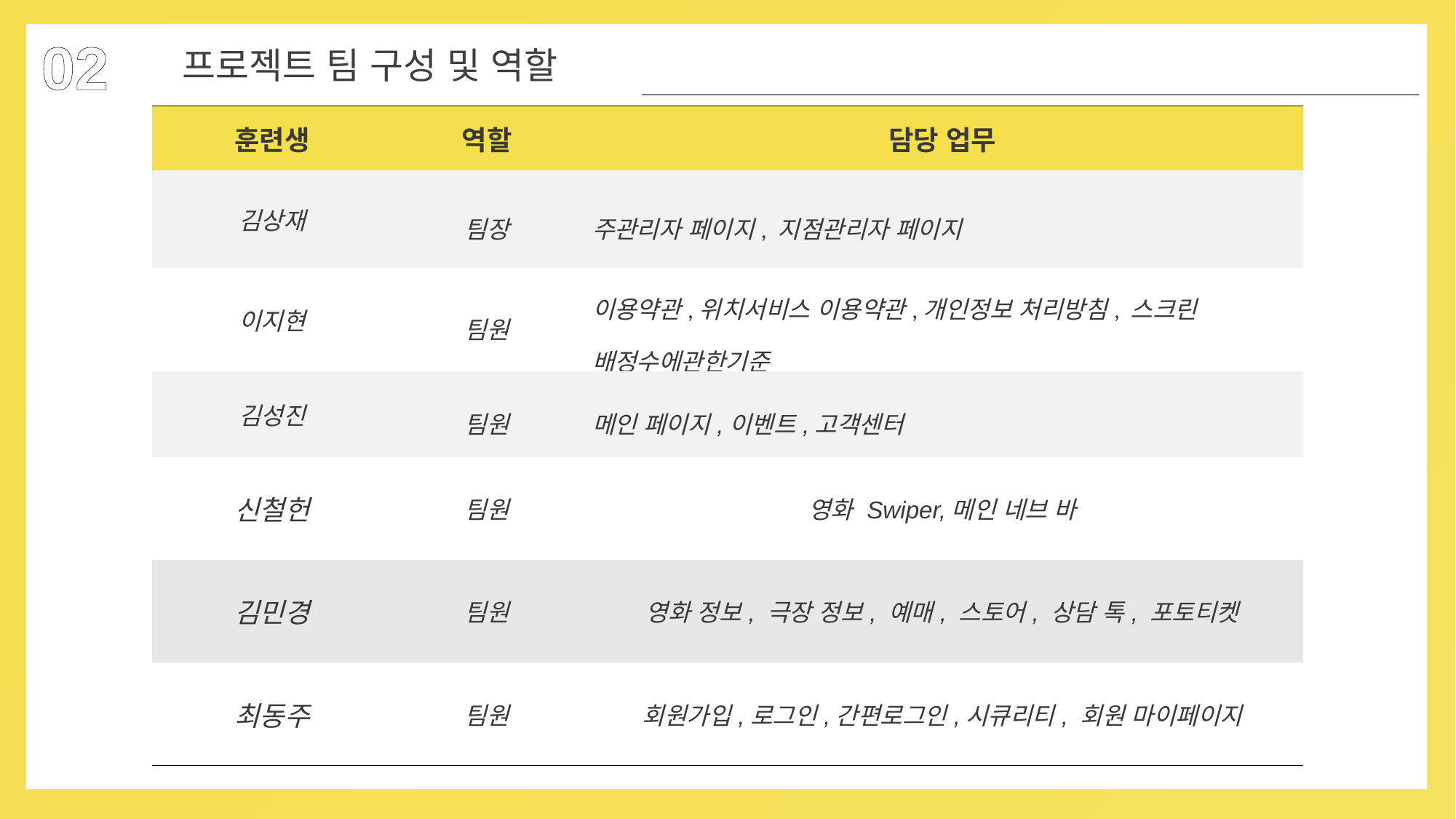

02

프로젝트 팀 구성 및 역할
| 훈련생 | 역할 | 담당 업무 |
| --- | --- | --- |
| 김상재 | 팀장 | 주관리자 페이지, 지점관리자 페이지 |
| 이지현 | 팀원 | 이용약관,위치서비스 이용약관,개인정보 처리방침, 스크린 배정수에관한기준 |
| 김성진 | 팀원 | 메인 페이지,이벤트,고객센터 |
| 신철헌 | 팀원 | 영화 Swiper,메인 네브 바 |
| 김민경 | 팀원 | 영화 정보, 극장 정보, 예매, 스토어, 상담 톡, 포토티켓 |
| 최동주 | 팀원 | 회원가입,로그인,간편로그인,시큐리티, 회원 마이페이지 |